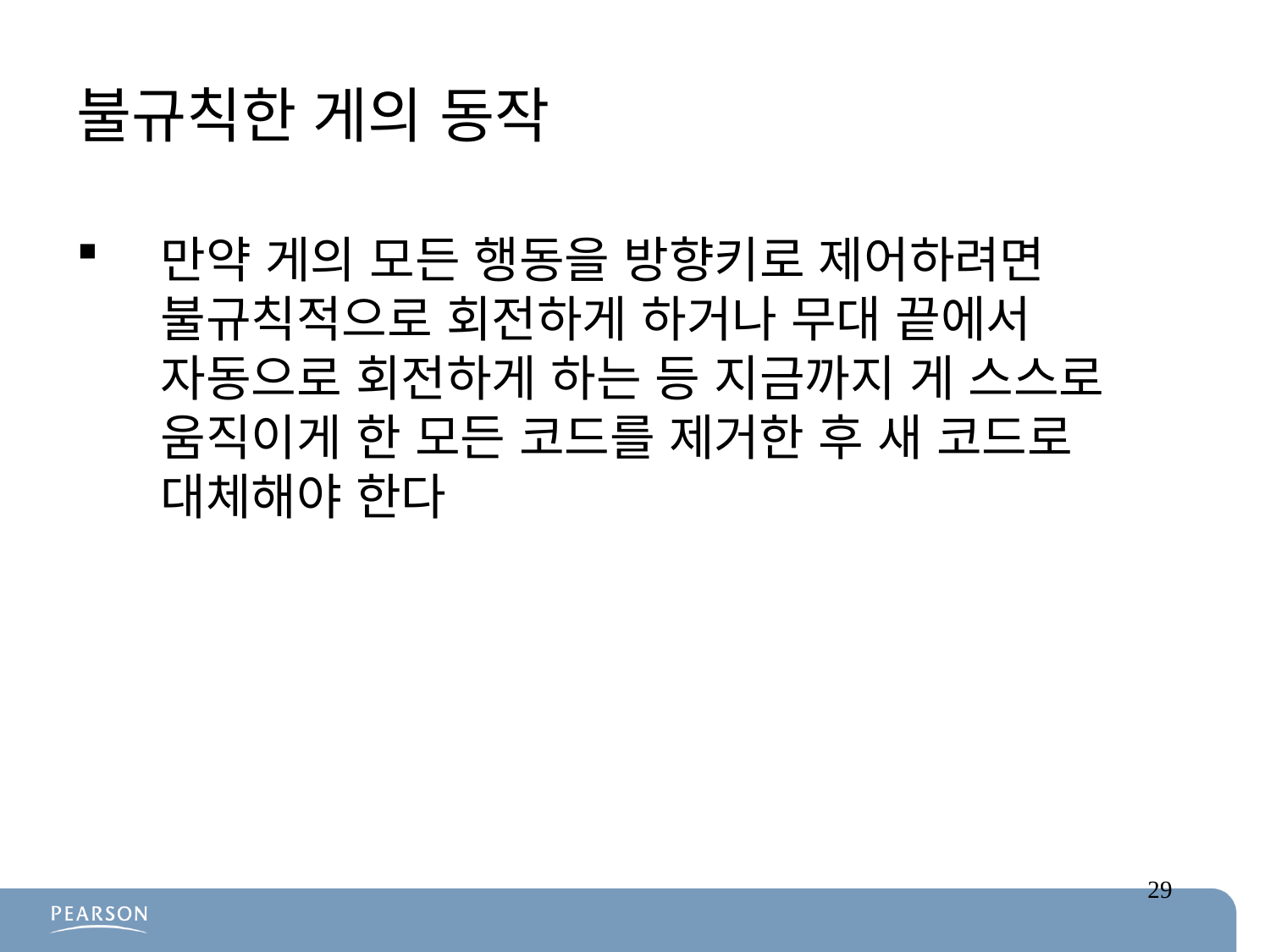

# 불규칙한 게의 동작
만약 게의 모든 행동을 방향키로 제어하려면 불규칙적으로 회전하게 하거나 무대 끝에서 자동으로 회전하게 하는 등 지금까지 게 스스로 움직이게 한 모든 코드를 제거한 후 새 코드로 대체해야 한다

29